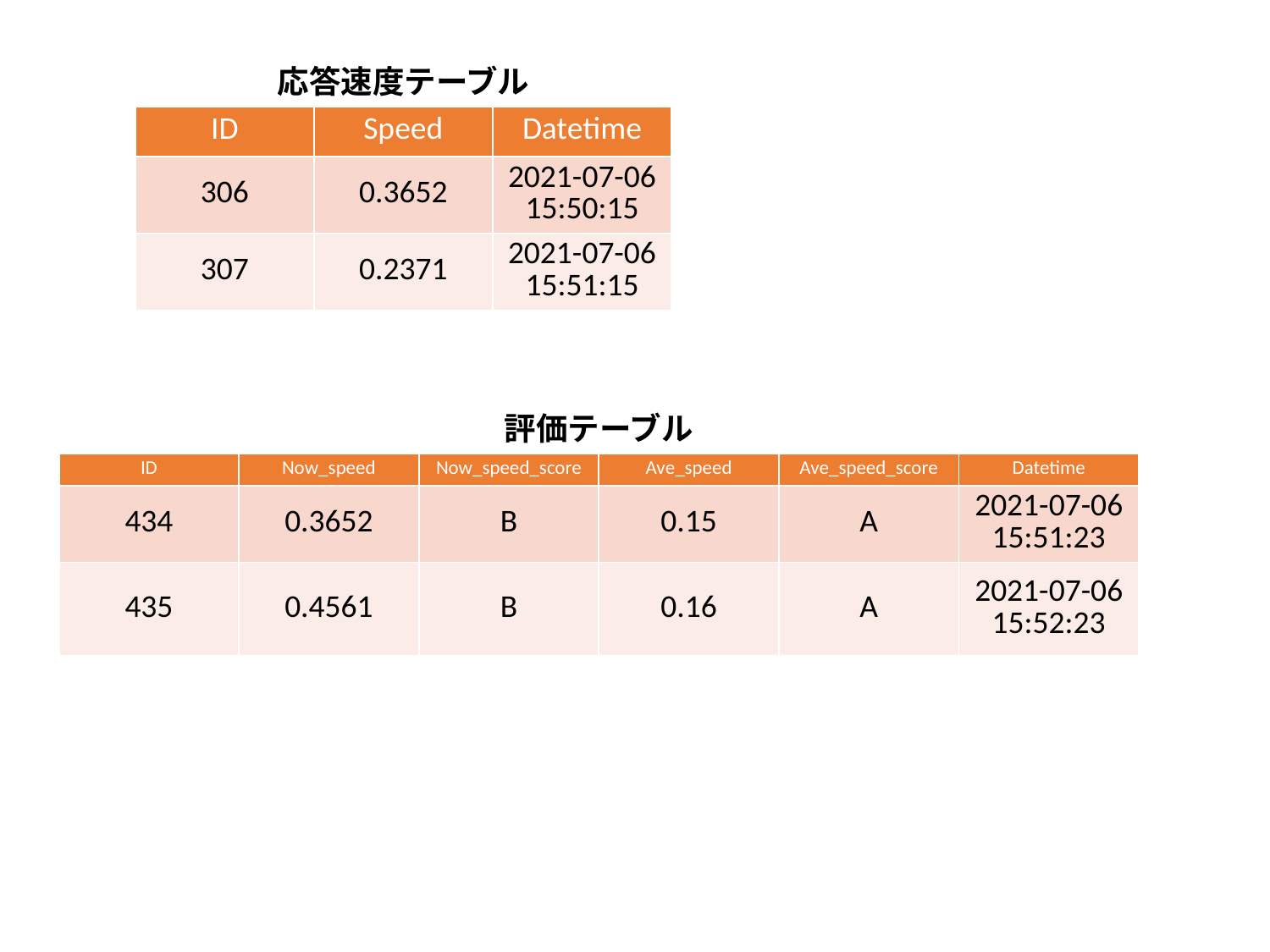

応答速度テーブル
| ID | Speed | Datetime |
| --- | --- | --- |
| 306 | 0.3652 | 2021-07-06 15:50:15 |
| 307 | 0.2371 | 2021-07-06 15:51:15 |
評価テーブル
| ID | Now\_speed | Now\_speed\_score | Ave\_speed | Ave\_speed\_score | Datetime |
| --- | --- | --- | --- | --- | --- |
| 434 | 0.3652 | B | 0.15 | A | 2021-07-06 15:51:23 |
| 435 | 0.4561 | B | 0.16 | A | 2021-07-06 15:52:23 |